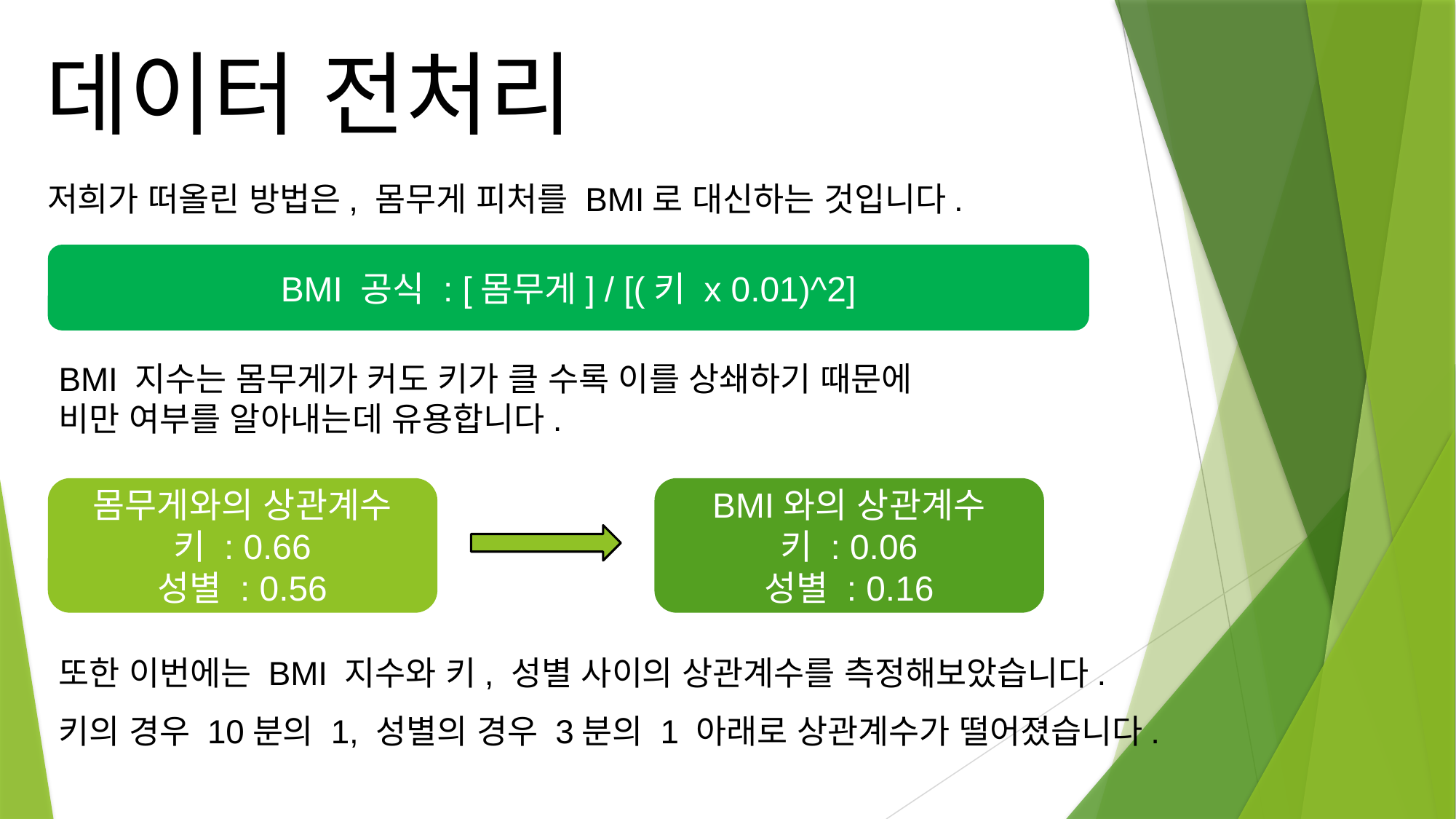

데이터 전처리
저희가 떠올린 방법은, 몸무게 피처를 BMI로 대신하는 것입니다.
 BMI 공식 : [몸무게] / [(키 x 0.01)^2]
BMI 지수는 몸무게가 커도 키가 클 수록 이를 상쇄하기 때문에
비만 여부를 알아내는데 유용합니다.
몸무게와의 상관계수
키 : 0.66
성별 : 0.56
BMI와의 상관계수
키 : 0.06
성별 : 0.16

또한 이번에는 BMI 지수와 키, 성별 사이의 상관계수를 측정해보았습니다.

키의 경우 10분의 1, 성별의 경우 3분의 1 아래로 상관계수가 떨어졌습니다.